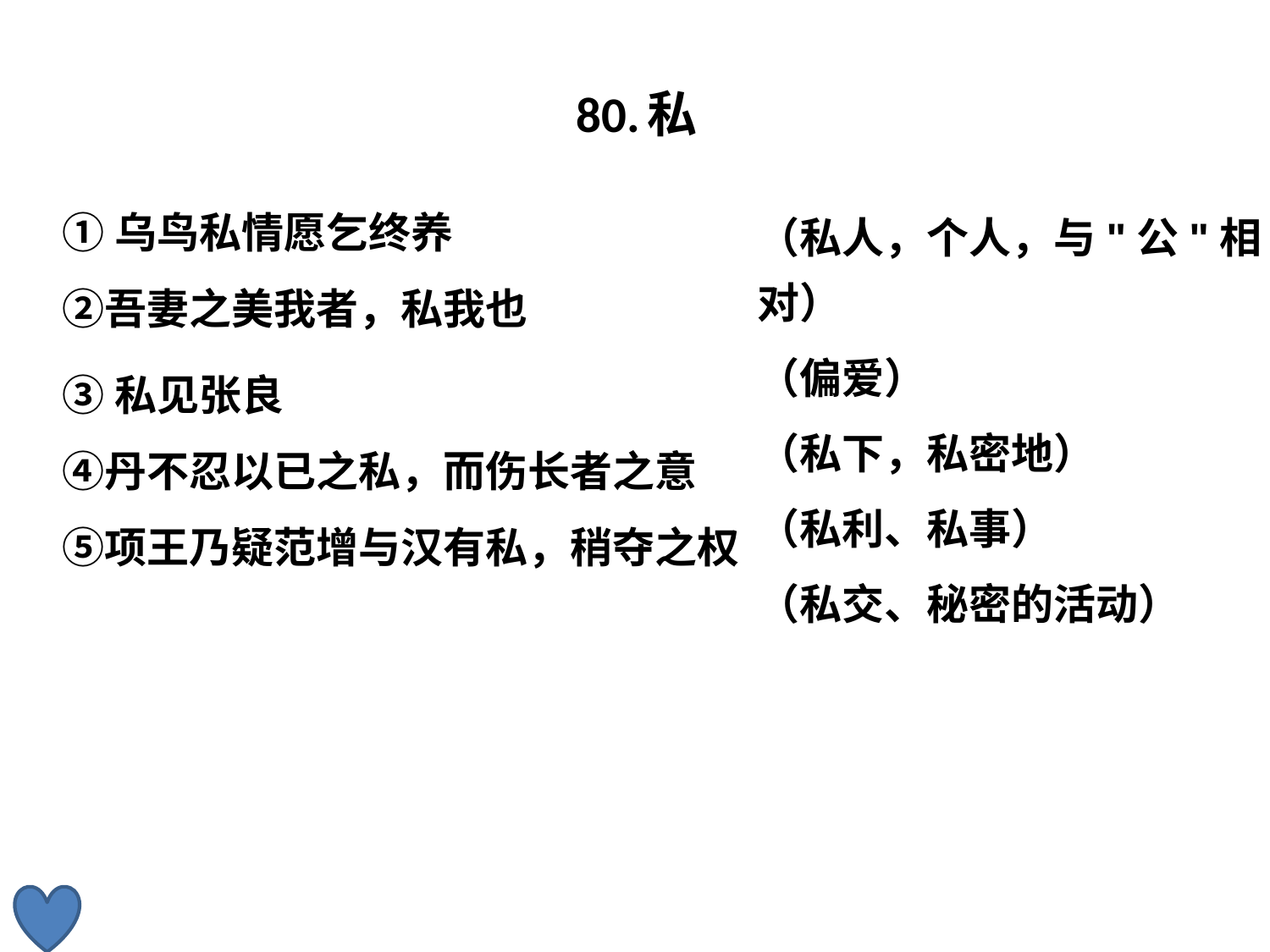

# 80.私
①乌鸟私情愿乞终养
②吾妻之美我者，私我也
③私见张良
④丹不忍以已之私，而伤长者之意
⑤项王乃疑范增与汉有私，稍夺之权
（私人，个人，与"公"相对）
（偏爱）
（私下，私密地）
（私利、私事）
（私交、秘密的活动）